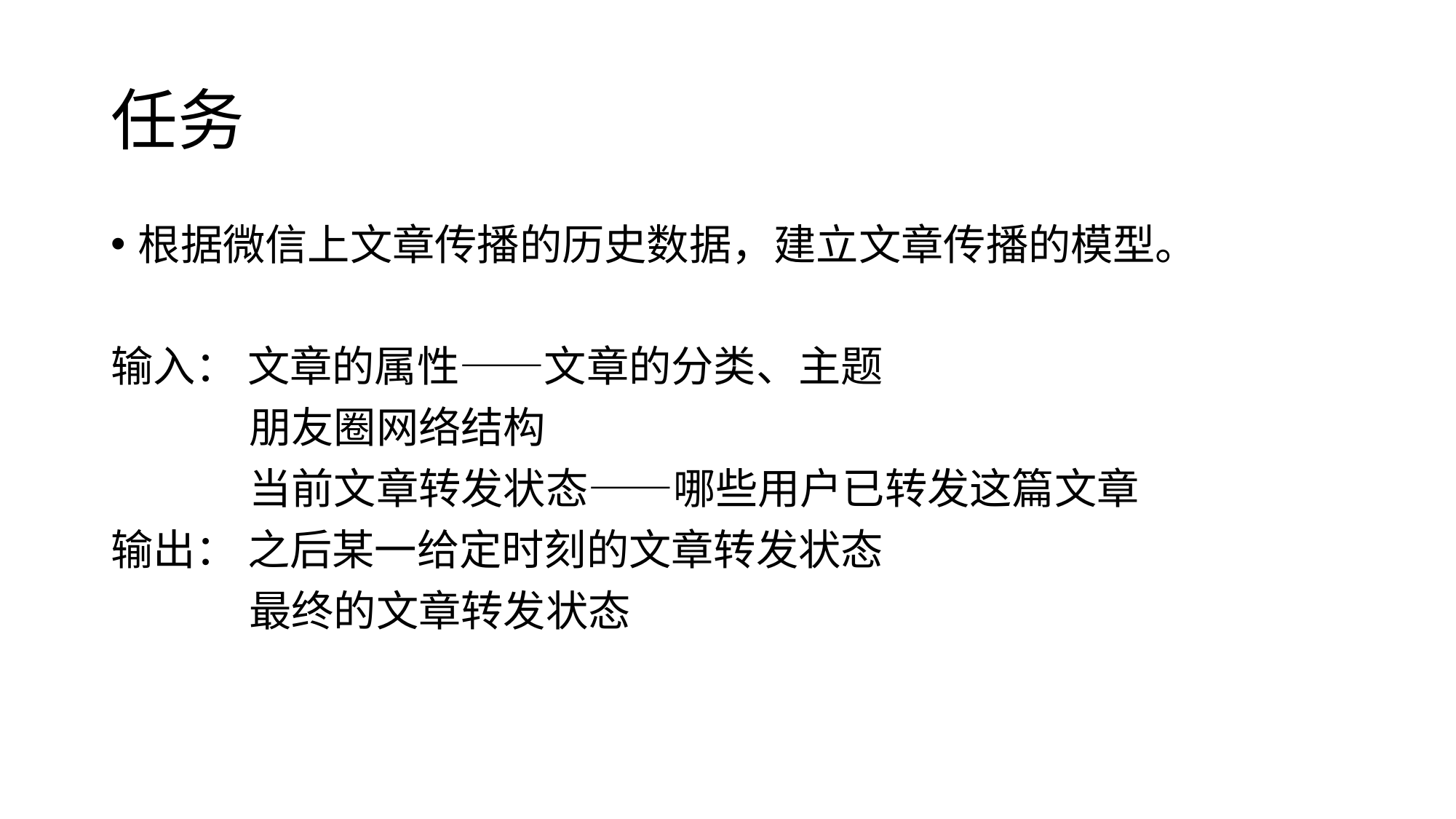

# 任务
根据微信上文章传播的历史数据，建立文章传播的模型。

输入： 文章的属性——文章的分类、主题
	  朋友圈网络结构
	  当前文章转发状态——哪些用户已转发这篇文章
输出： 之后某一给定时刻的文章转发状态
	  最终的文章转发状态